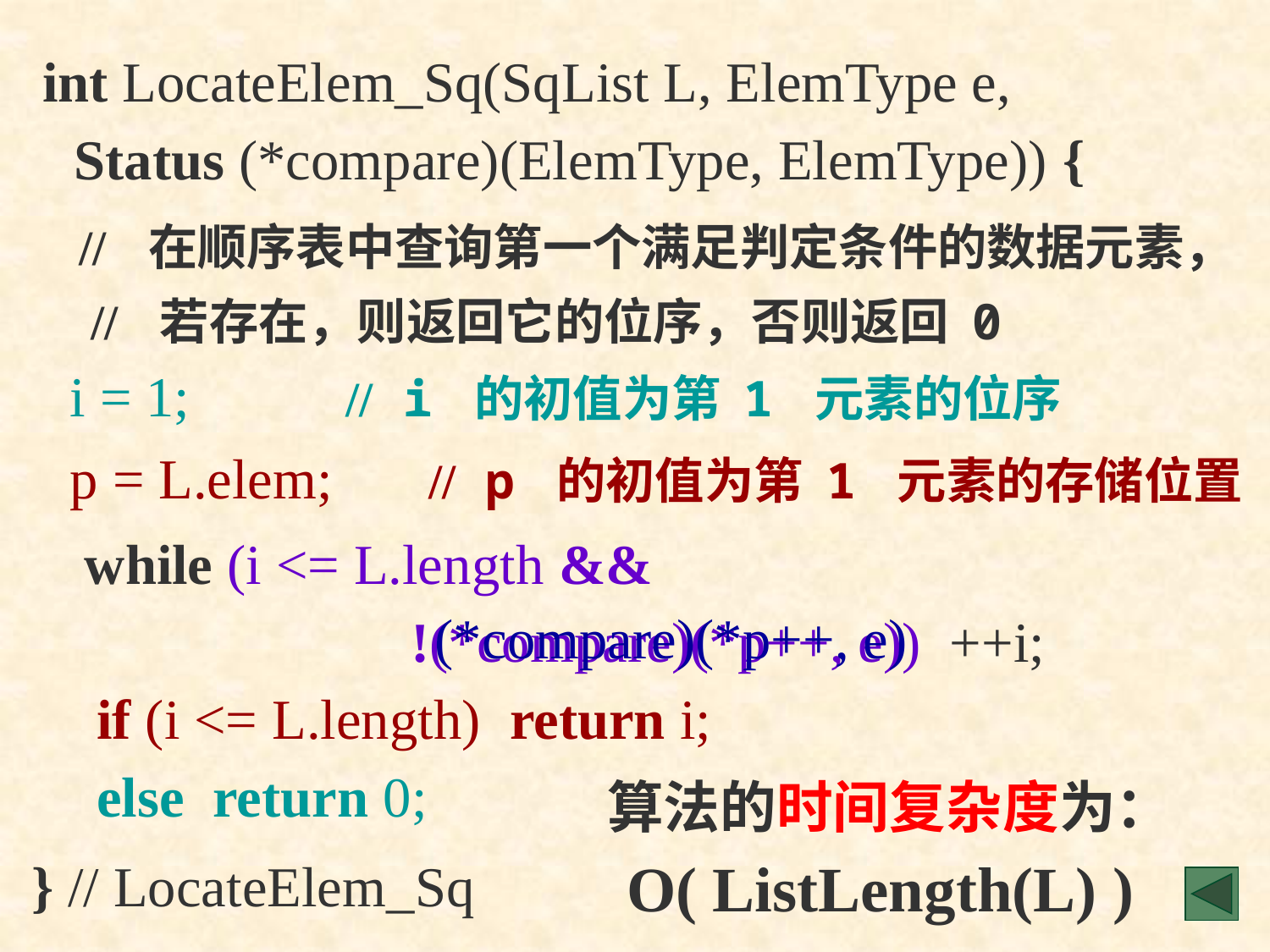

int LocateElem_Sq(SqList L, ElemType e,
   Status (*compare)(ElemType, ElemType)) {
   // 在顺序表中查询第一个满足判定条件的数据元素，
  // 若存在，则返回它的位序，否则返回 0

} // LocateElem_Sq
i = 1;           // i 的初值为第 1 元素的位序
p = L.elem;      // p 的初值为第 1 元素的存储位置
while (i <= L.length &&
                       !(*compare)(*p++, e))  ++i;
(*compare)(*p++, e)
if (i <= L.length)  return i;
else  return 0;
算法的时间复杂度为：
  O( ListLength(L) )